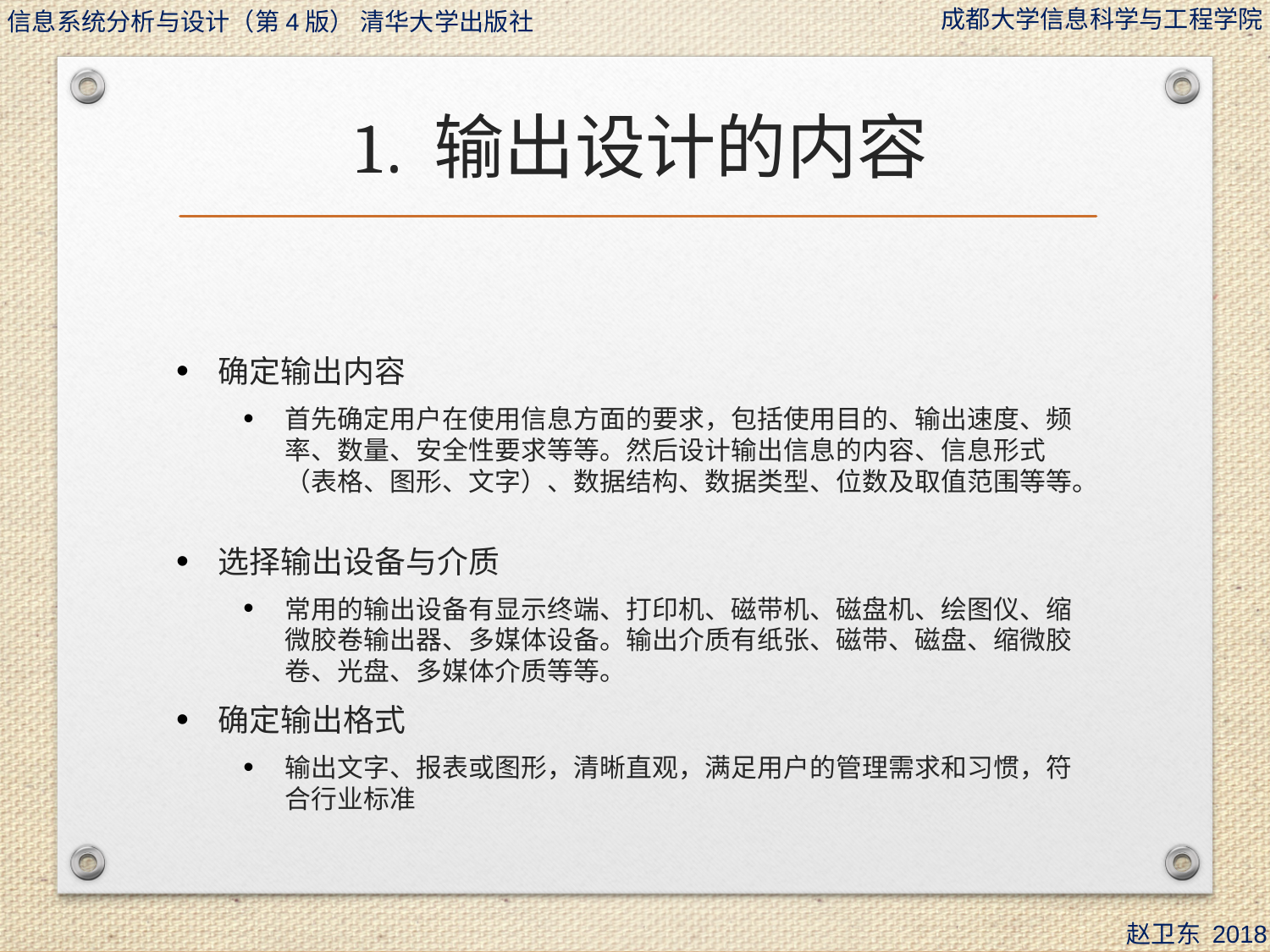

# 1. 输出设计的内容
确定输出内容
首先确定用户在使用信息方面的要求，包括使用目的、输出速度、频率、数量、安全性要求等等。然后设计输出信息的内容、信息形式（表格、图形、文字）、数据结构、数据类型、位数及取值范围等等。
选择输出设备与介质
常用的输出设备有显示终端、打印机、磁带机、磁盘机、绘图仪、缩微胶卷输出器、多媒体设备。输出介质有纸张、磁带、磁盘、缩微胶卷、光盘、多媒体介质等等。
确定输出格式
输出文字、报表或图形，清晰直观，满足用户的管理需求和习惯，符合行业标准